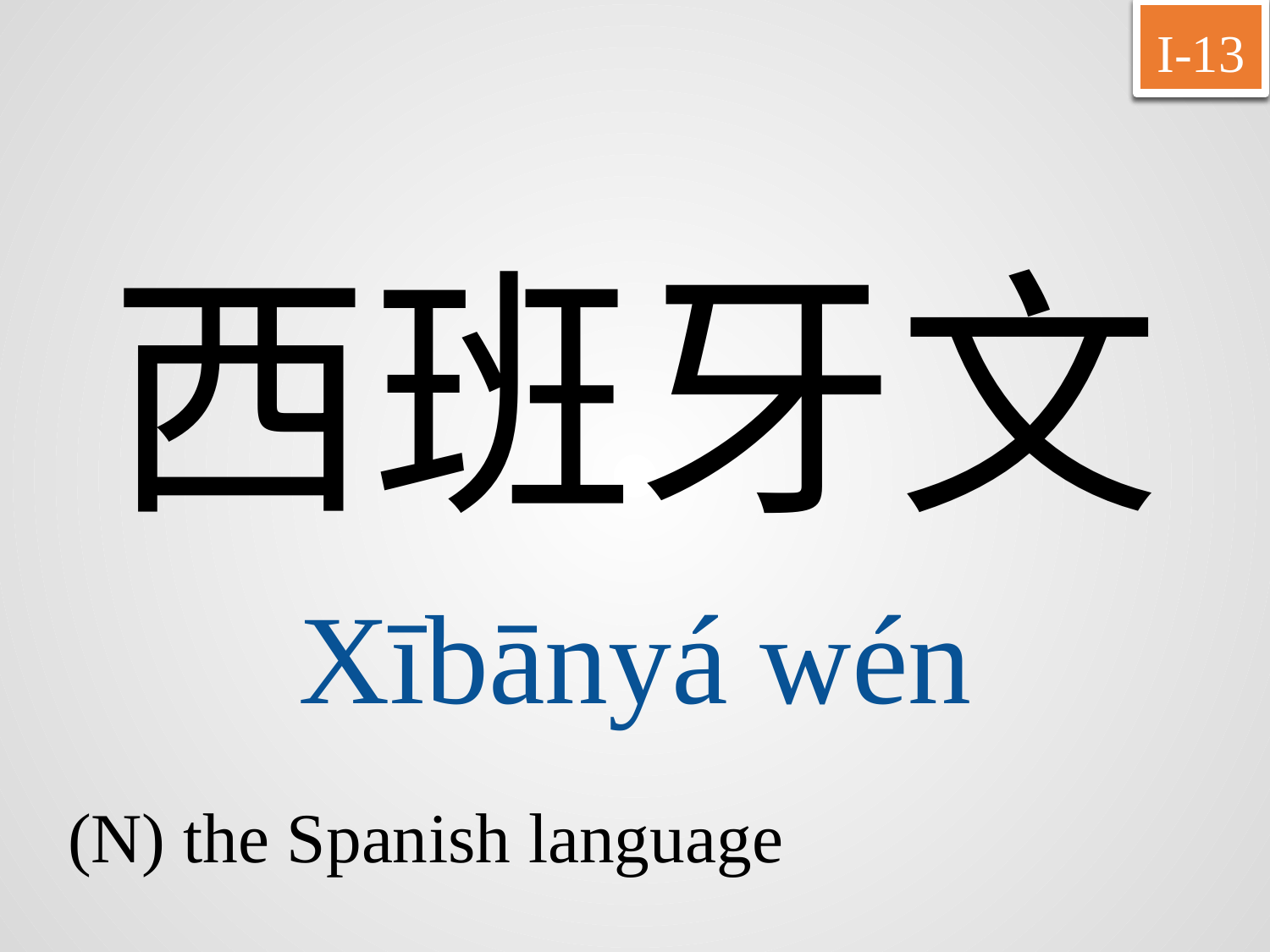

I-13
西班牙文
Xībānyá	wén
(N) the Spanish language